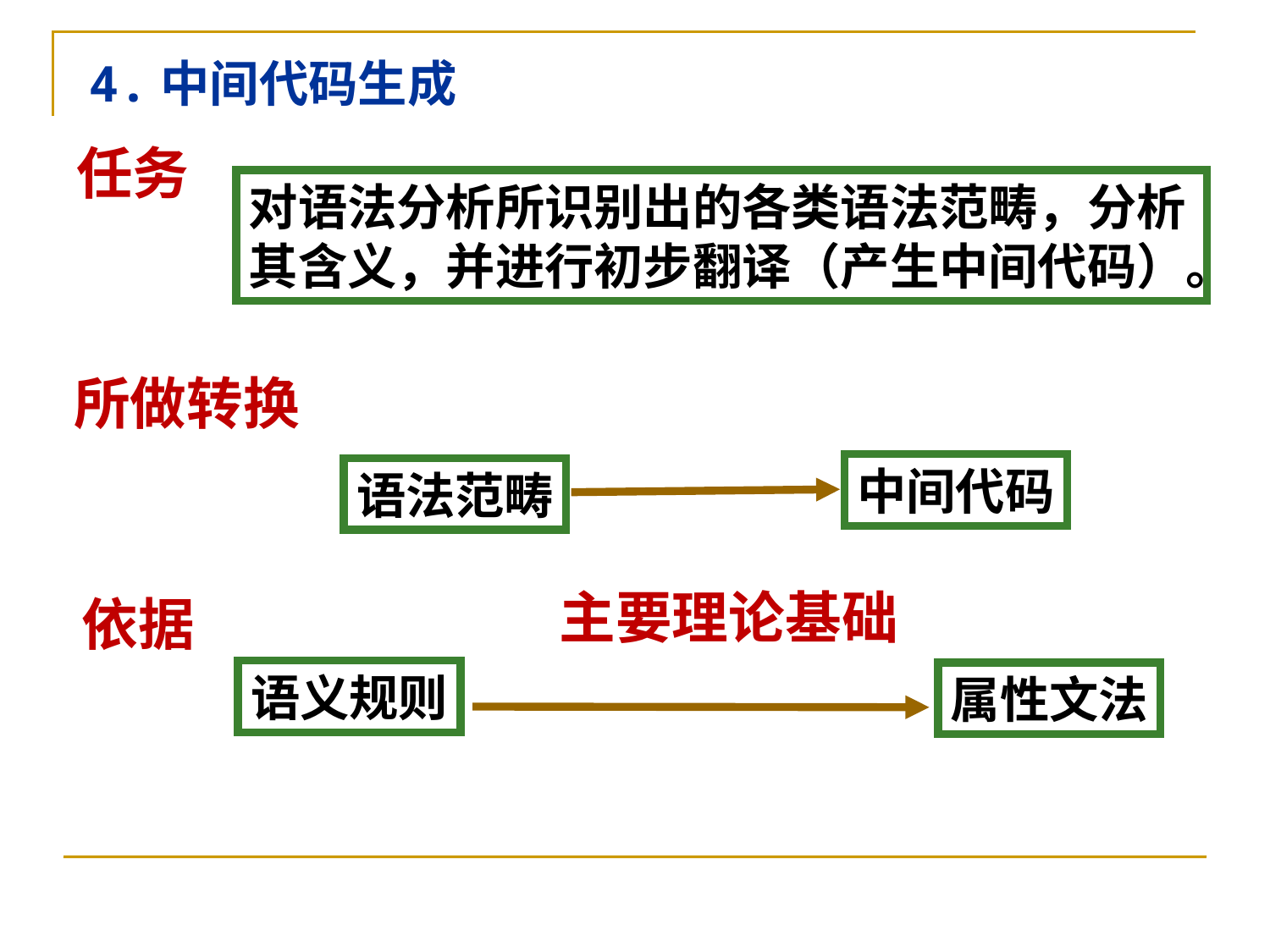

4.中间代码生成
任务
对语法分析所识别出的各类语法范畴，分析其含义，并进行初步翻译（产生中间代码）。
所做转换
中间代码
语法范畴

主要理论基础
依据
语义规则
属性文法